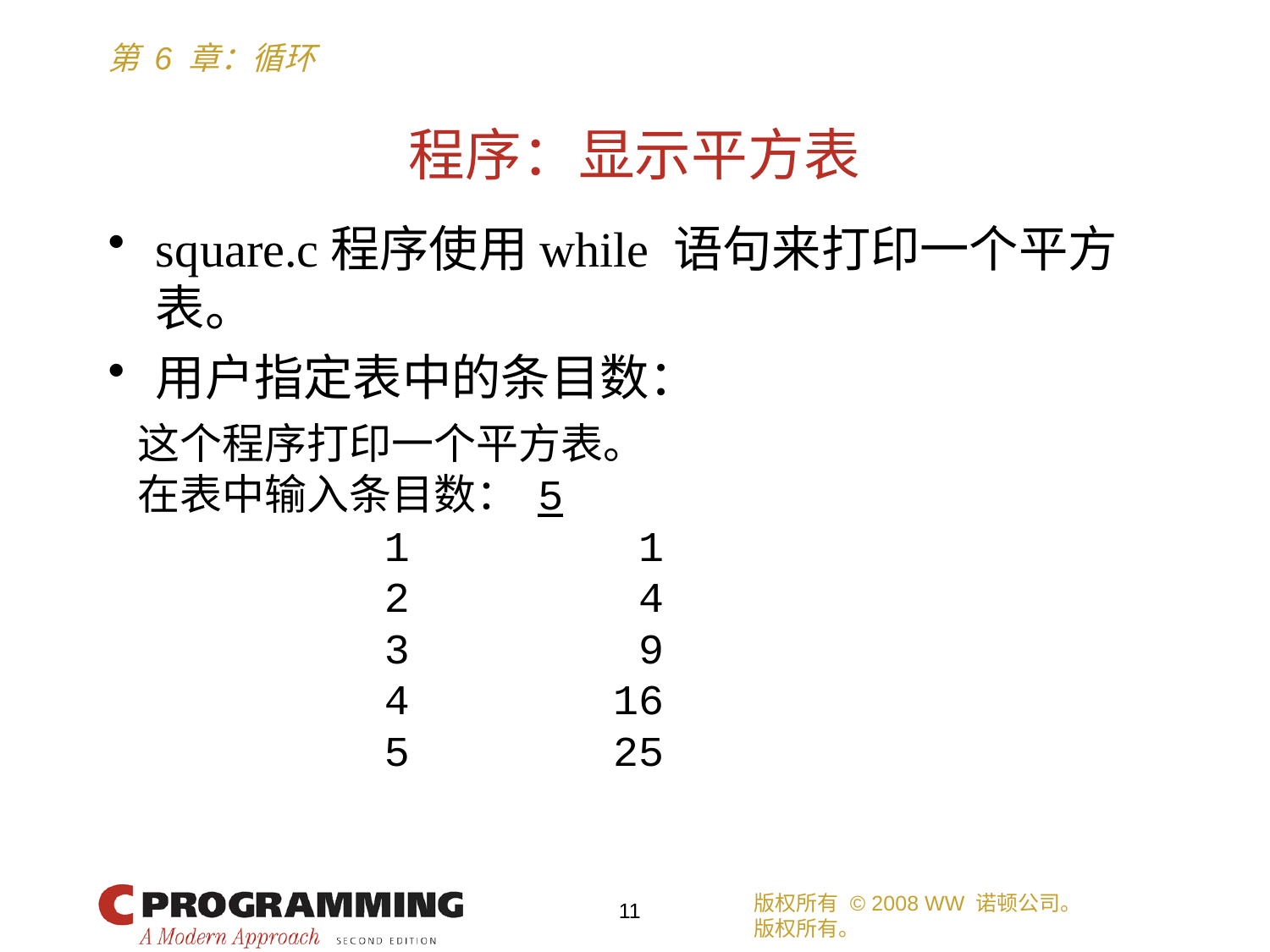

# 程序：显示平方表
square.c程序使用while 语句来打印一个平方表。
用户指定表中的条目数：
  这个程序打印一个平方表。
  在表中输入条目数： 5
	         1         1
	         2         4
	         3         9
	         4        16
	         5        25

版权所有 © 2008 WW 诺顿公司。
版权所有。
11